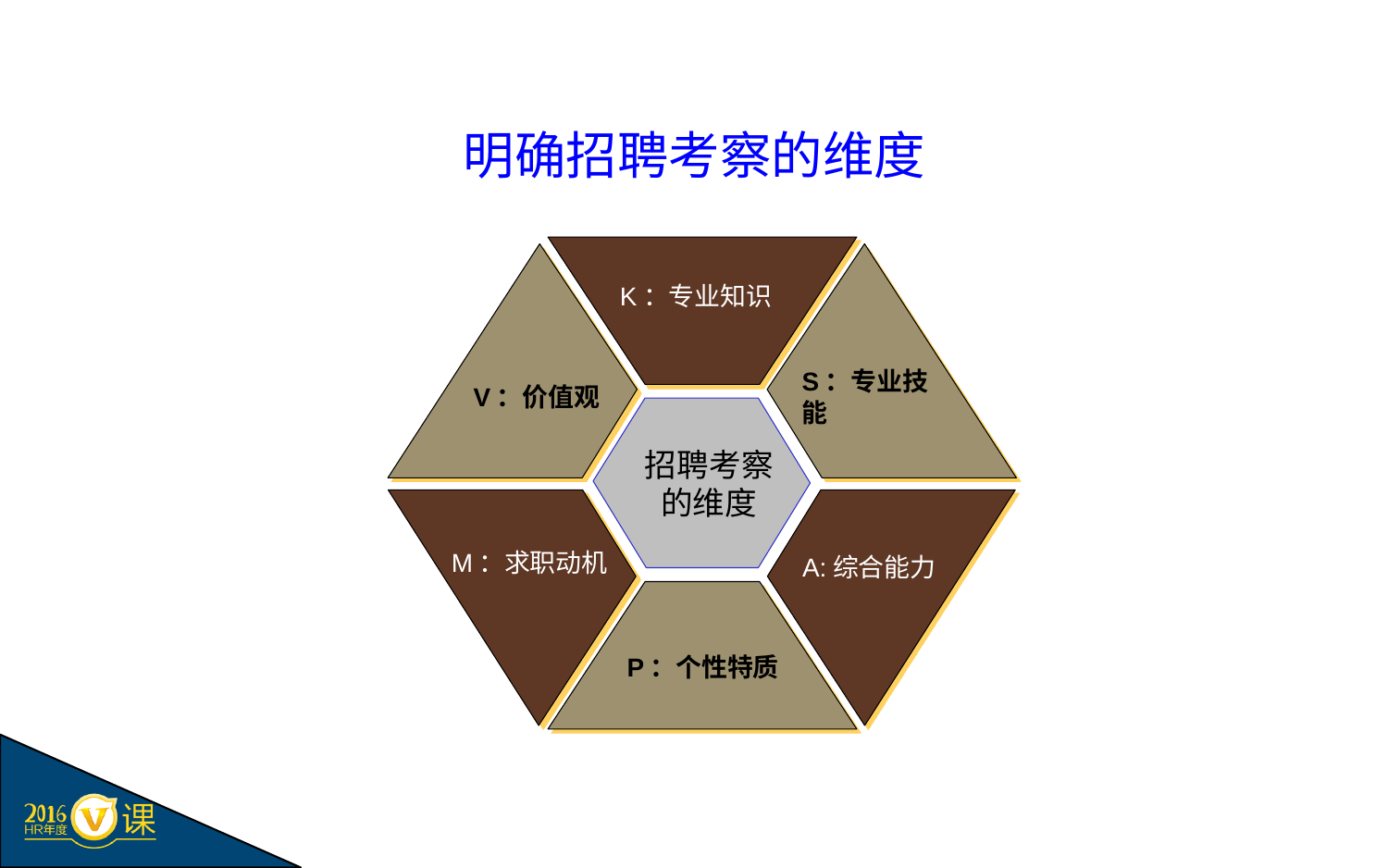

# 明确招聘考察的维度

K：专业知识
V：价值观
S：专业技能

招聘考察的维度

M：求职动机
A:综合能力

P：个性特质